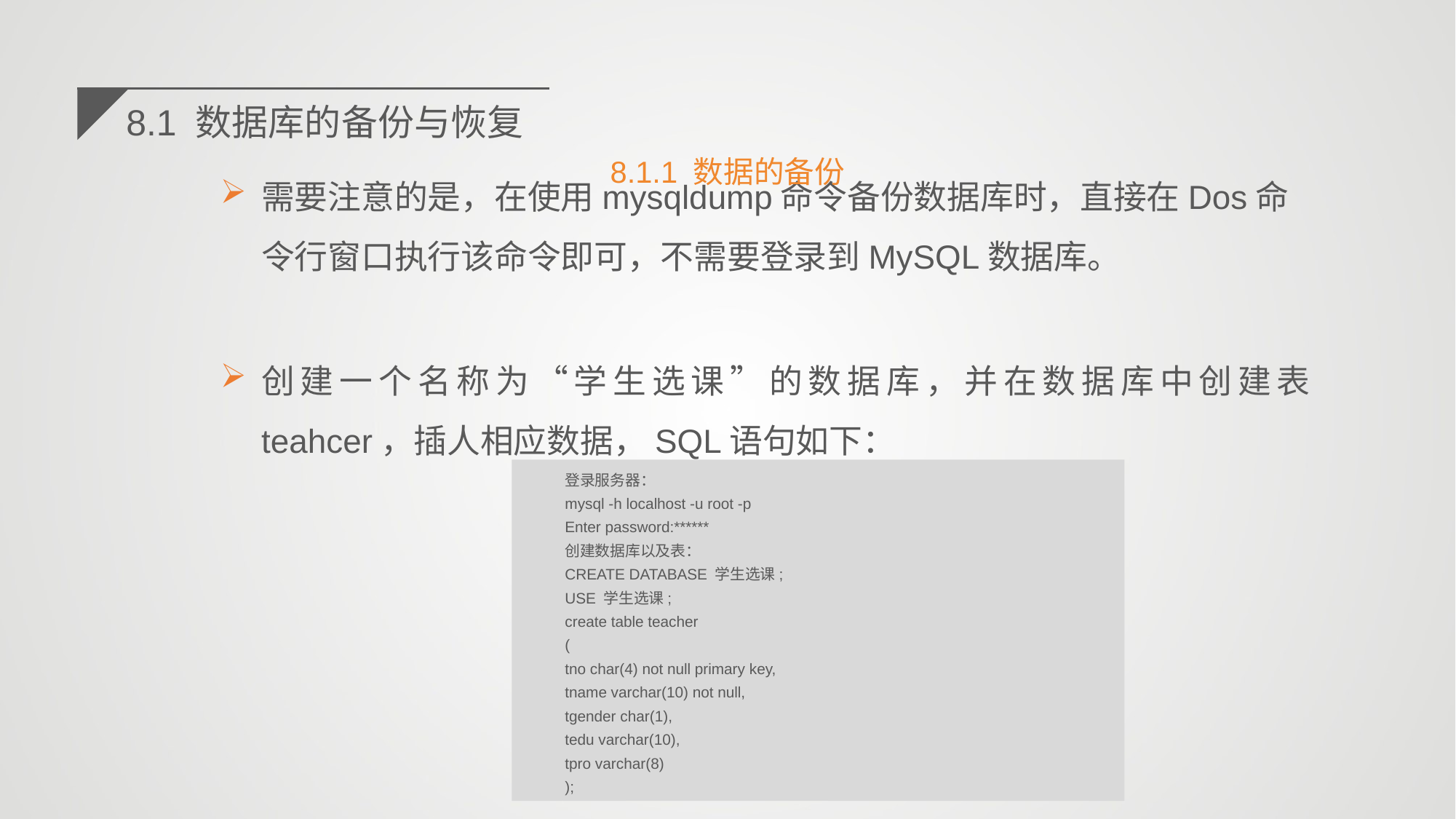

8.1 数据库的备份与恢复

需要注意的是，在使用mysqldump命令备份数据库时，直接在Dos命令行窗口执行该命令即可，不需要登录到MySQL数据库。
8.1.1 数据的备份
创建一个名称为“学生选课”的数据库，并在数据库中创建表teahcer，插人相应数据，SQL语句如下：
登录服务器：
mysql -h localhost -u root -p
Enter password:******
创建数据库以及表：
CREATE DATABASE 学生选课;
USE 学生选课;
create table teacher
(
tno char(4) not null primary key,
tname varchar(10) not null,
tgender char(1),
tedu varchar(10),
tpro varchar(8)
);